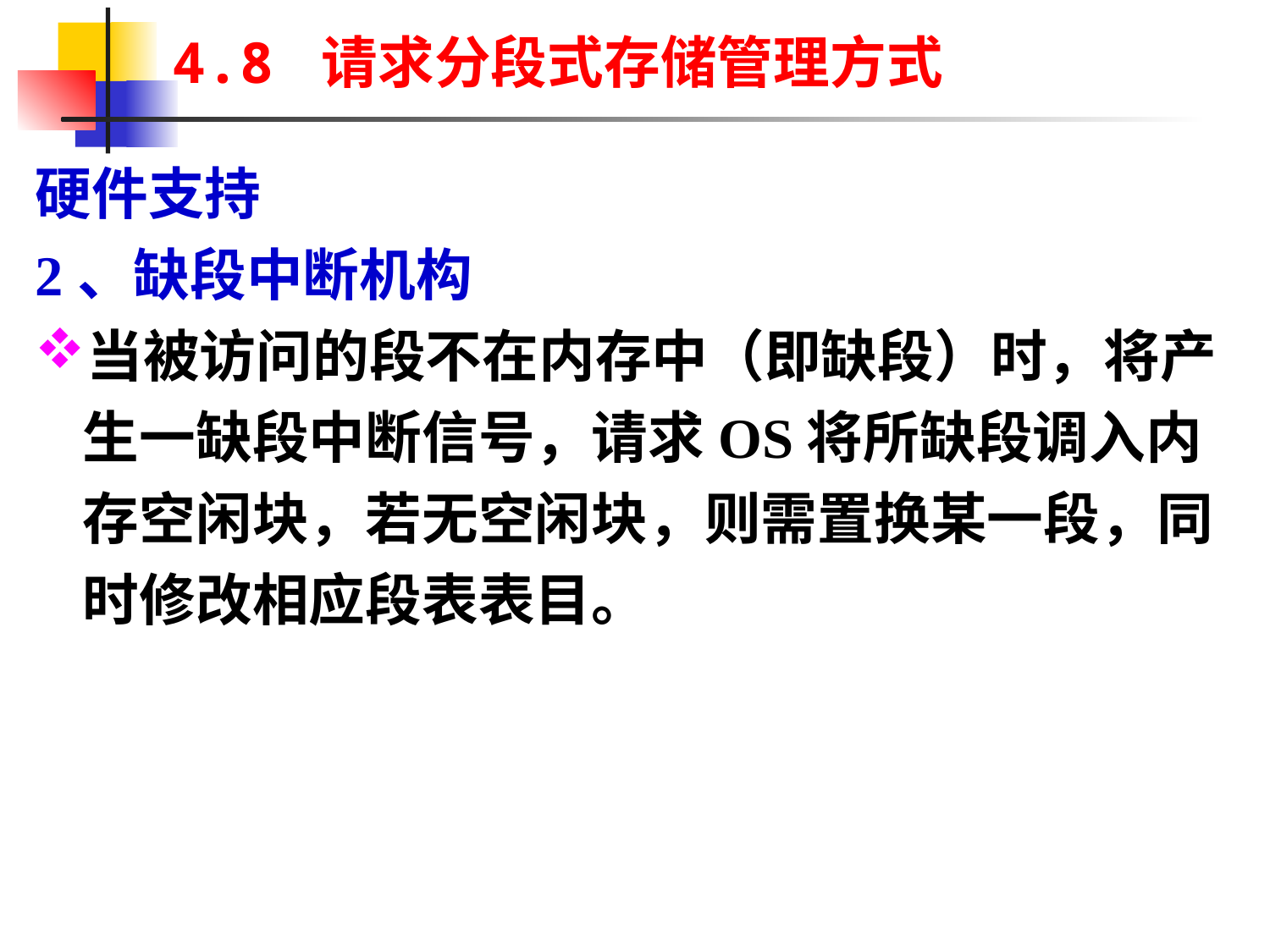

# 4.8 请求分段式存储管理方式
硬件支持
2、缺段中断机构
当被访问的段不在内存中（即缺段）时，将产生一缺段中断信号，请求OS将所缺段调入内存空闲块，若无空闲块，则需置换某一段，同时修改相应段表表目。